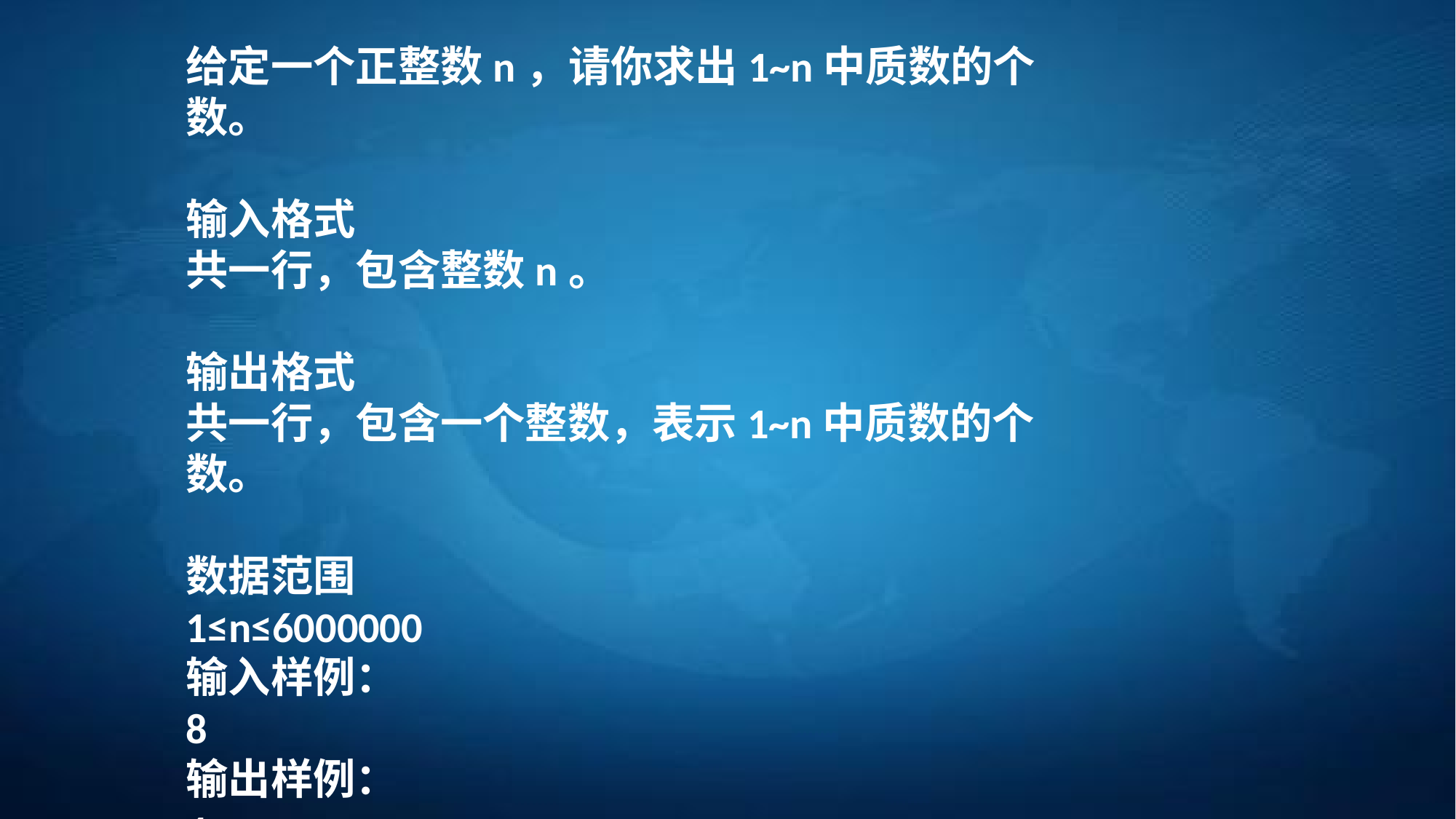

给定一个正整数n，请你求出1~n中质数的个数。

输入格式
共一行，包含整数n。

输出格式
共一行，包含一个整数，表示1~n中质数的个数。

数据范围
1≤n≤6000000
输入样例：
8
输出样例：
4